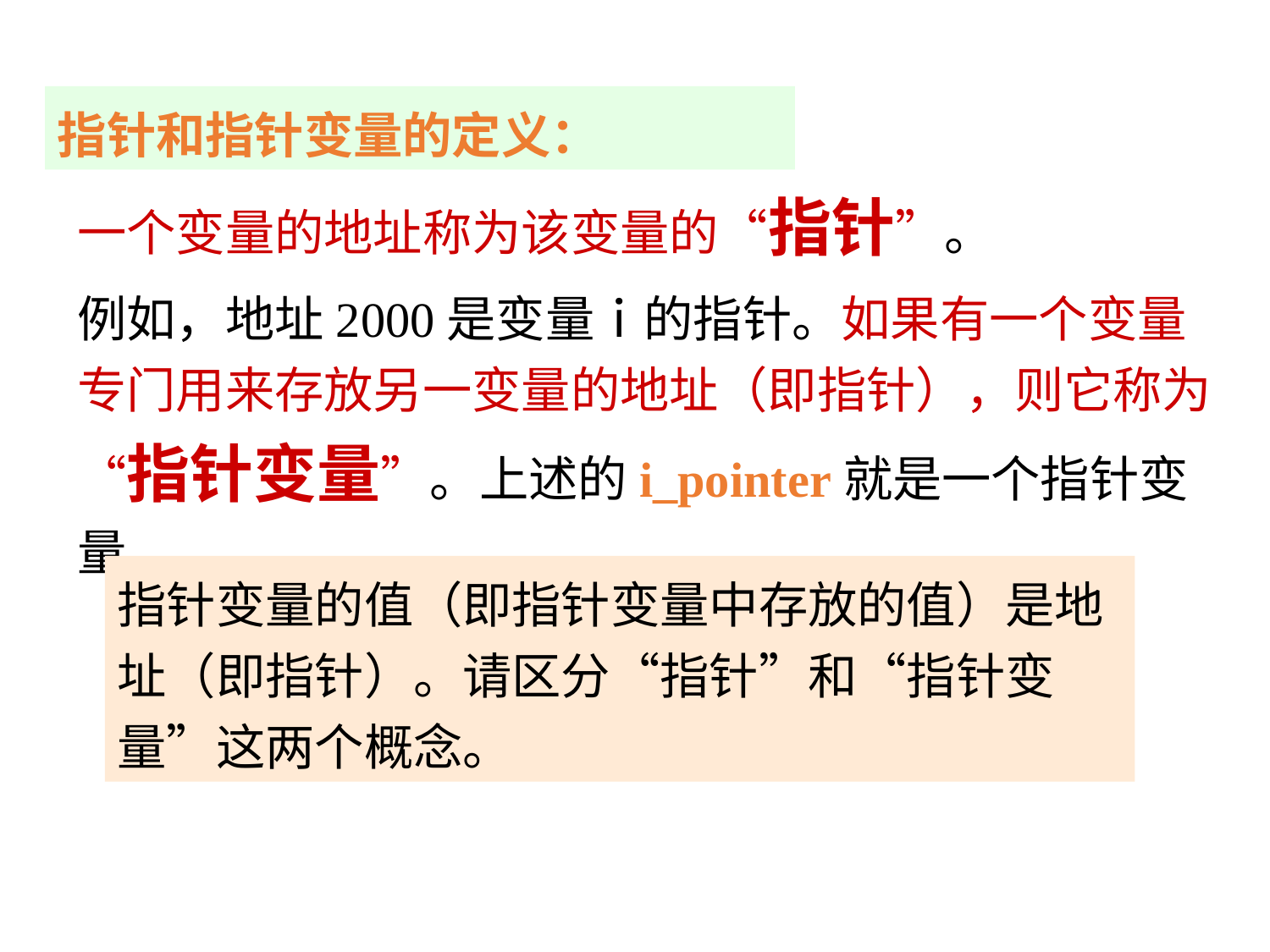

指针和指针变量的定义：
一个变量的地址称为该变量的“指针”。
例如，地址2000是变量ｉ的指针。如果有一个变量专门用来存放另一变量的地址（即指针），则它称为“指针变量”。上述的i_pointer就是一个指针变量。
指针变量的值（即指针变量中存放的值）是地址（即指针）。请区分“指针”和“指针变量”这两个概念。